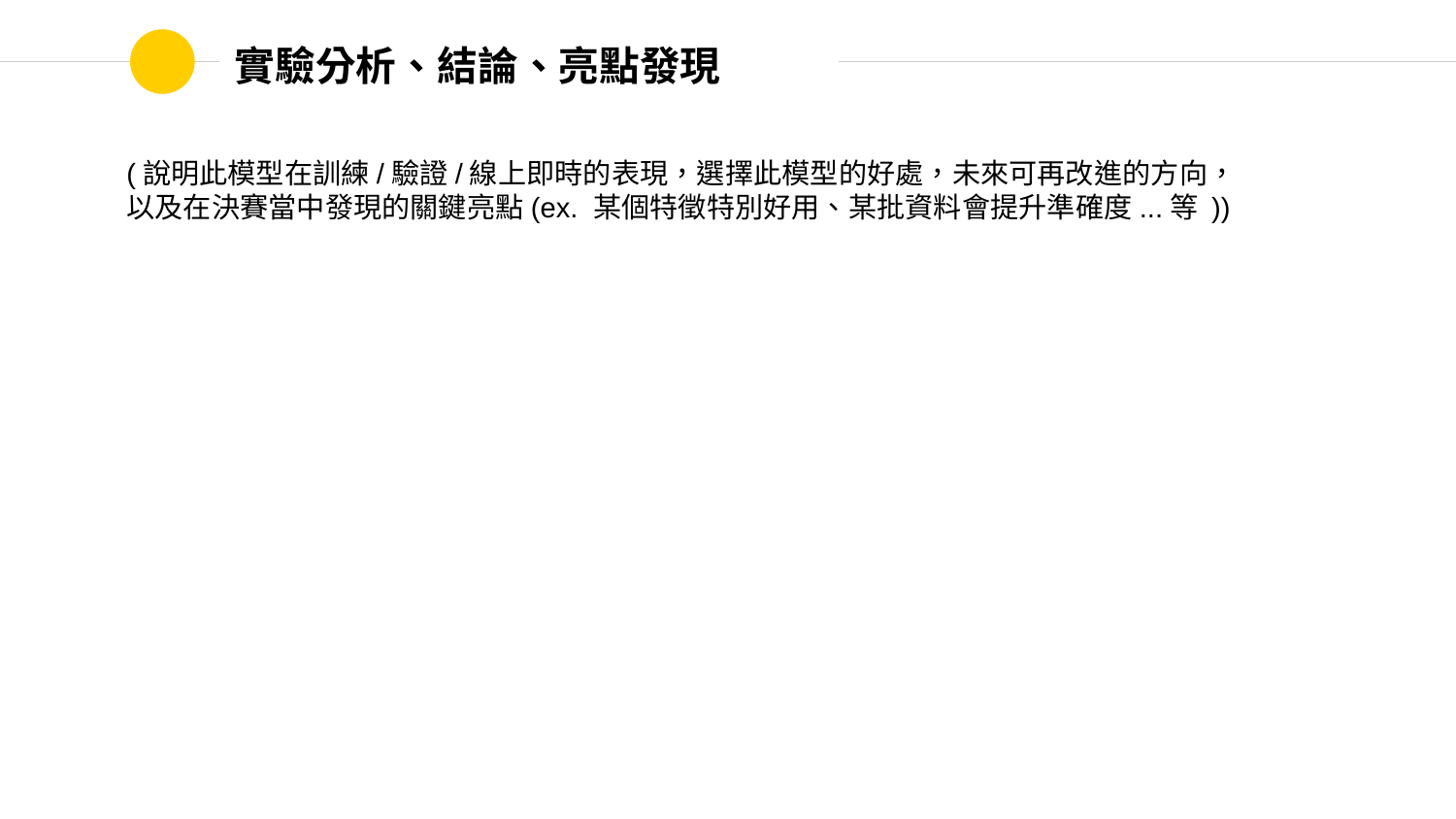

# 實驗分析、結論、亮點發現
(說明此模型在訓練/驗證/線上即時的表現，選擇此模型的好處，未來可再改進的方向，以及在決賽當中發現的關鍵亮點(ex. 某個特徵特別好用、某批資料會提升準確度...等 ))